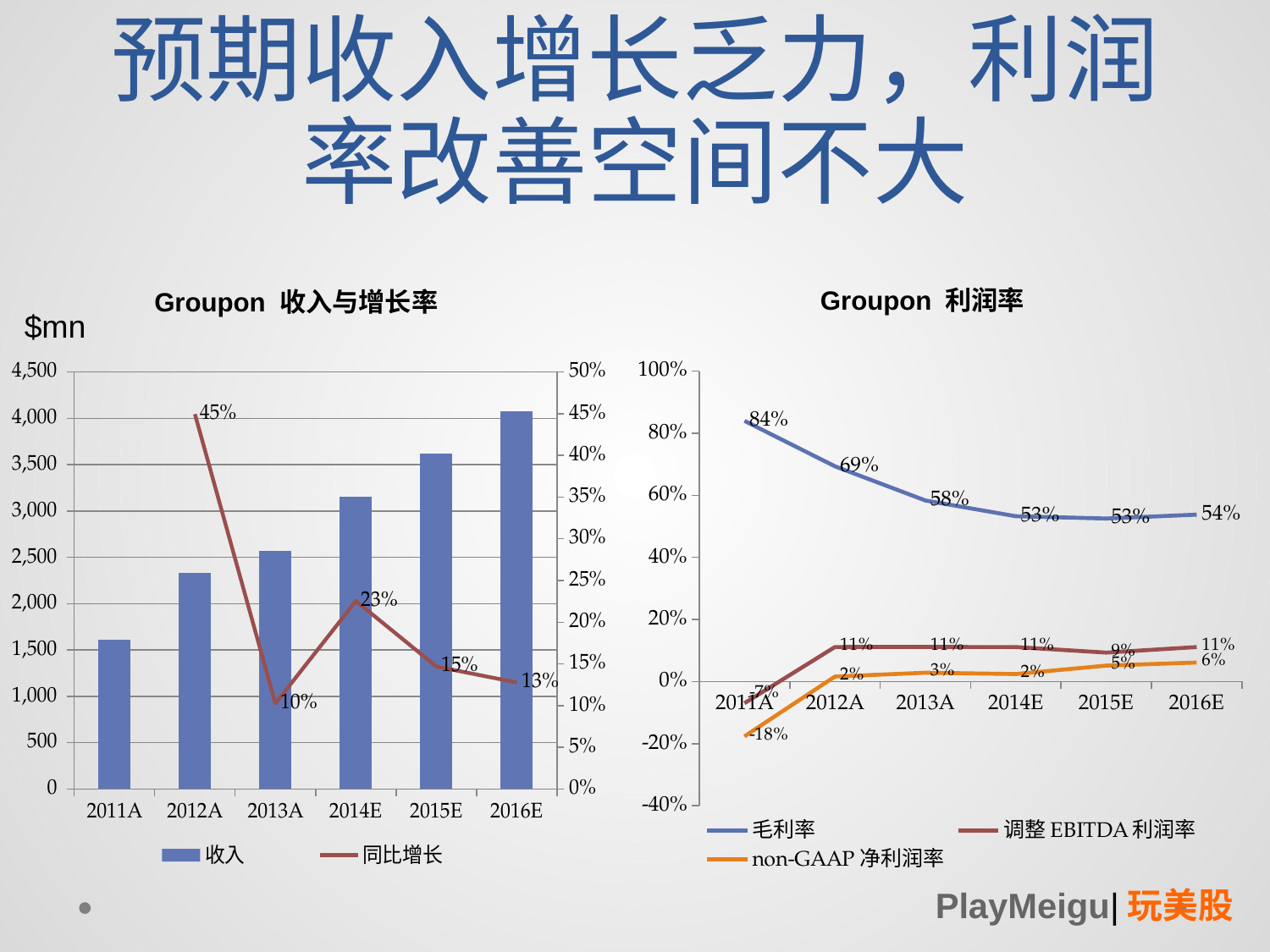

# 预期收入增长乏力，利润率改善空间不大
Groupon 利润率
Groupon 收入与增长率
$mn

### Chart

| Category | 收入 | 同比增长 |
|---|---|---|
| 2011A | 1610.43 | None |
| 2012A | 2334.472 | 0.44959544966251286 |
| 2013A | 2573.655 | 0.10245700098352002 |
| 2014E | 3154.0 | 0.22549448158358512 |
| 2015E | 3617.0 | 0.14679771718452808 |
| 2016E | 4079.0 | 0.12773016311860697 |

### Chart

| Category | 毛利率 | 调整EBITDA利润率 | non-GAAP净利润率 |
|---|---|---|---|
| 2011A | 0.839950199636122 | -0.06971926752482265 | -0.17662425563358788 |
| 2012A | 0.6935311282379907 | 0.11116689341315704 | 0.0161222751868519 |
| 2013A | 0.5834243517487777 | 0.11138011893591 | 0.028393860093913 |
| 2014E | 0.5327 | 0.111111111111111 | 0.024131261889663923 |
| 2015E | 0.5253 | 0.09321496512365265 | 0.05128559579762227 |
| 2016E | 0.5379 | 0.11114183024606 | 0.06111792105908314 |
PlayMeigu|玩美股